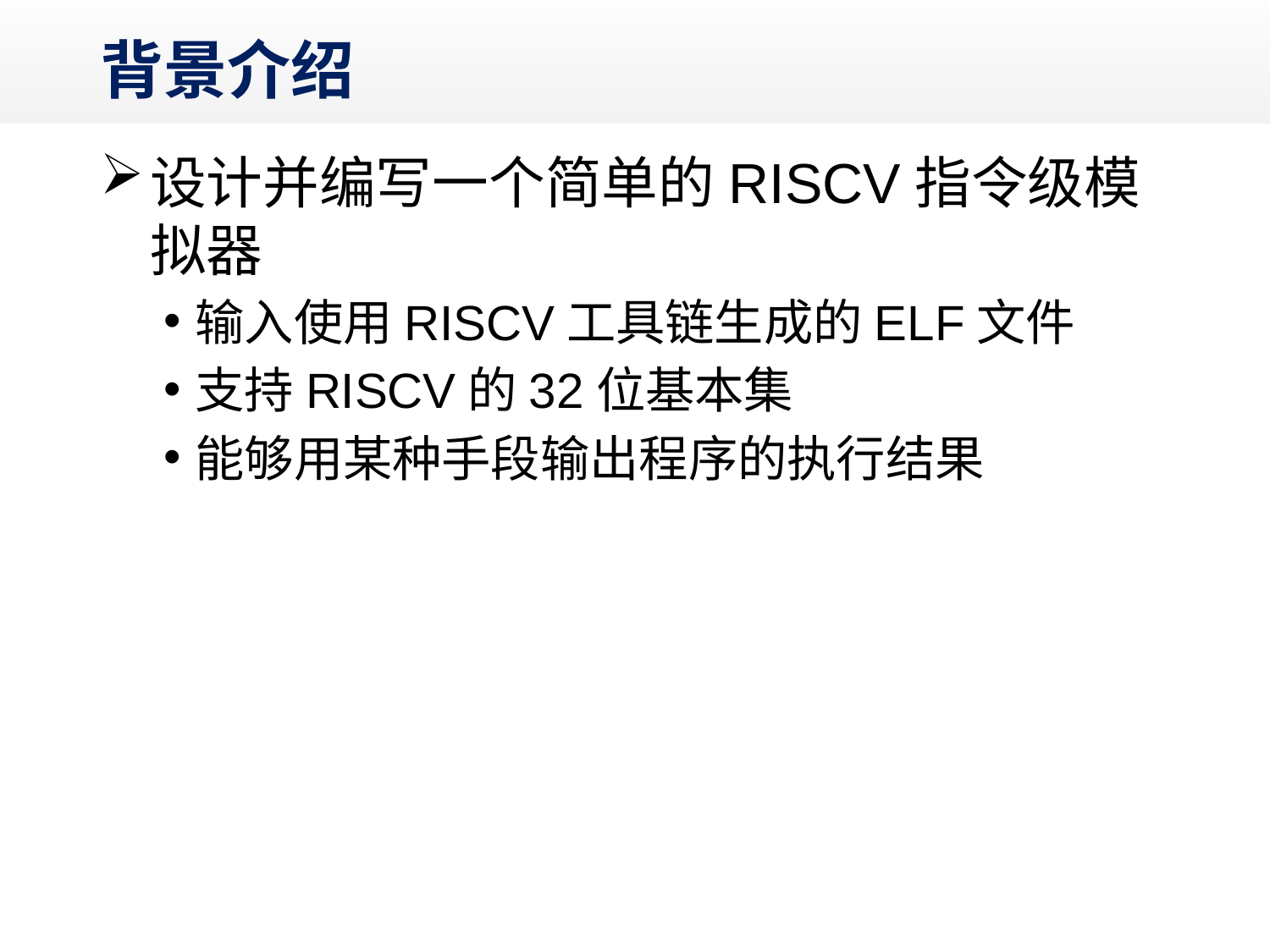

# 背景介绍
设计并编写一个简单的RISCV指令级模拟器
输入使用RISCV工具链生成的ELF文件
支持RISCV的32位基本集
能够用某种手段输出程序的执行结果